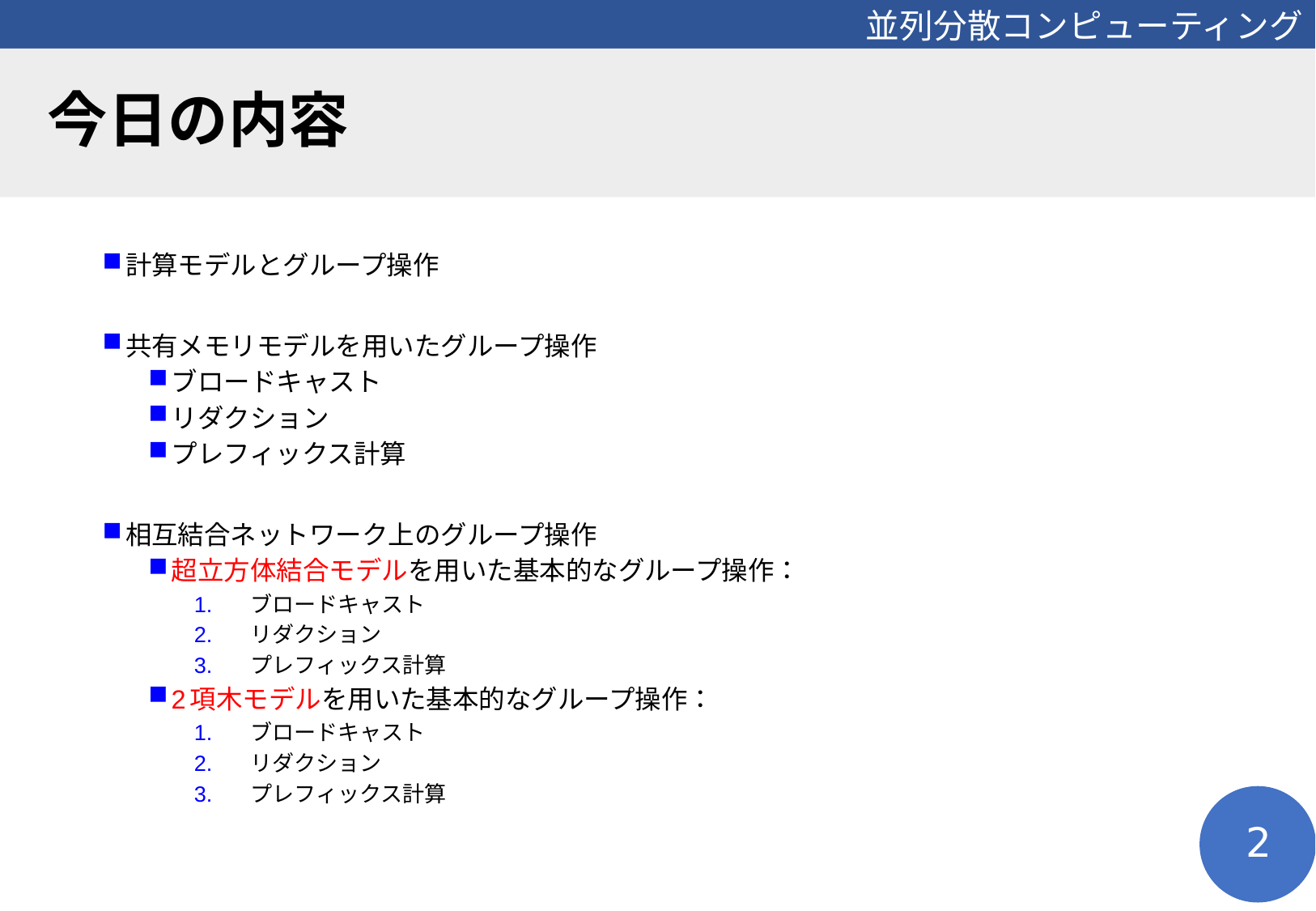

# 今日の内容
計算モデルとグループ操作

共有メモリモデルを用いたグループ操作
ブロードキャスト
リダクション
プレフィックス計算

相互結合ネットワーク上のグループ操作
超立方体結合モデルを用いた基本的なグループ操作：
ブロードキャスト
リダクション
プレフィックス計算
2項木モデルを用いた基本的なグループ操作：
ブロードキャスト
リダクション
プレフィックス計算

2